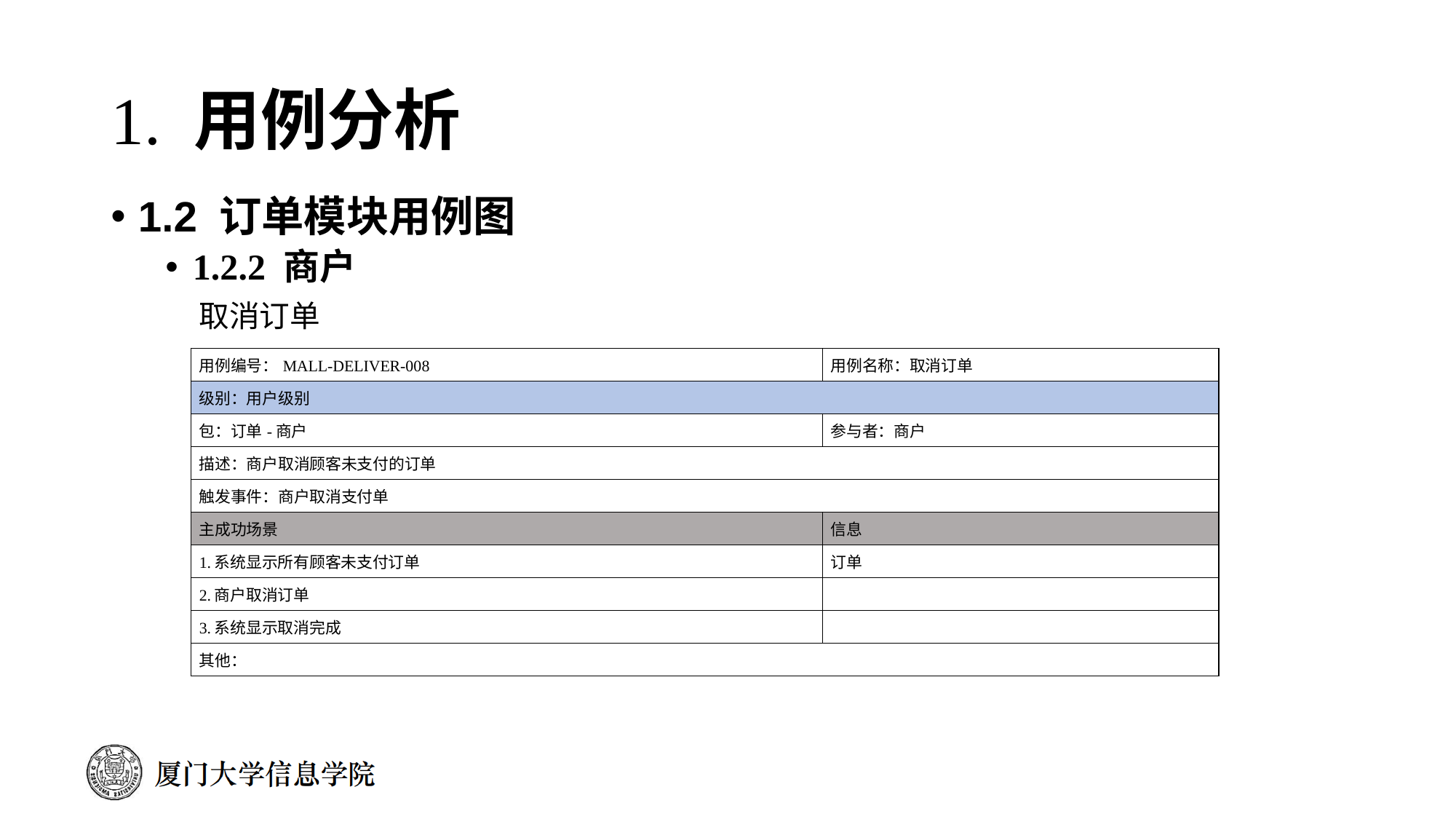

# 1. 用例分析
1.2 订单模块用例图
1.2.2 商户
   取消订单
| 用例编号：MALL-DELIVER-008 | 用例名称：取消订单 |
| --- | --- |
| 级别：用户级别 |  |
| 包：订单-商户 | 参与者：商户 |
| 描述：商户取消顾客未支付的订单 |  |
| 触发事件：商户取消支付单 |  |
| 主成功场景 | 信息 |
| 1.系统显示所有顾客未支付订单 | 订单 |
| 2.商户取消订单 |  |
| 3.系统显示取消完成 |  |
| 其他： |  |